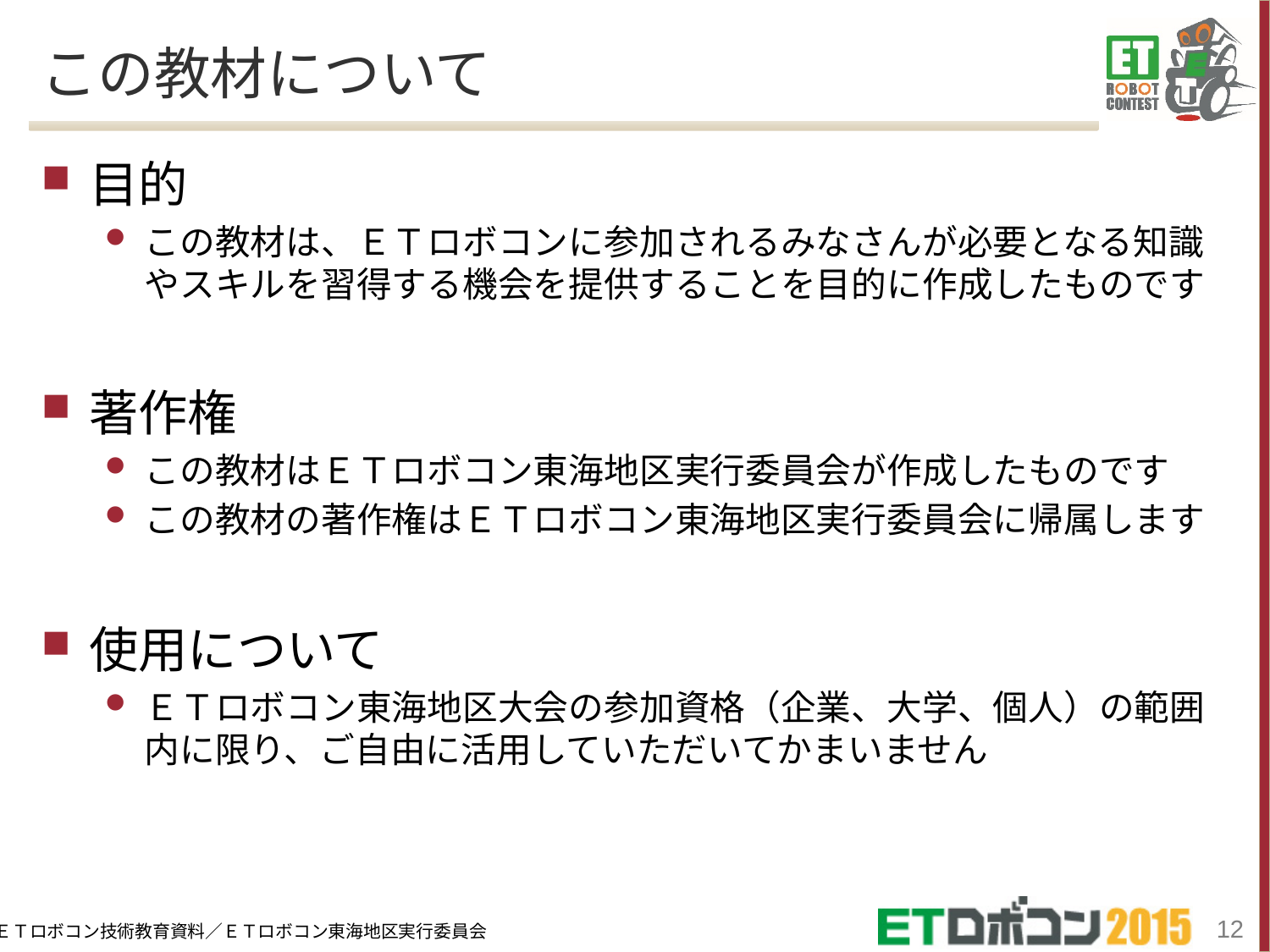

# この教材について
目的
この教材は、ＥＴロボコンに参加されるみなさんが必要となる知識やスキルを習得する機会を提供することを目的に作成したものです

著作権
この教材はＥＴロボコン東海地区実行委員会が作成したものです
この教材の著作権はＥＴロボコン東海地区実行委員会に帰属します

使用について
ＥＴロボコン東海地区大会の参加資格（企業、大学、個人）の範囲内に限り、ご自由に活用していただいてかまいません

12